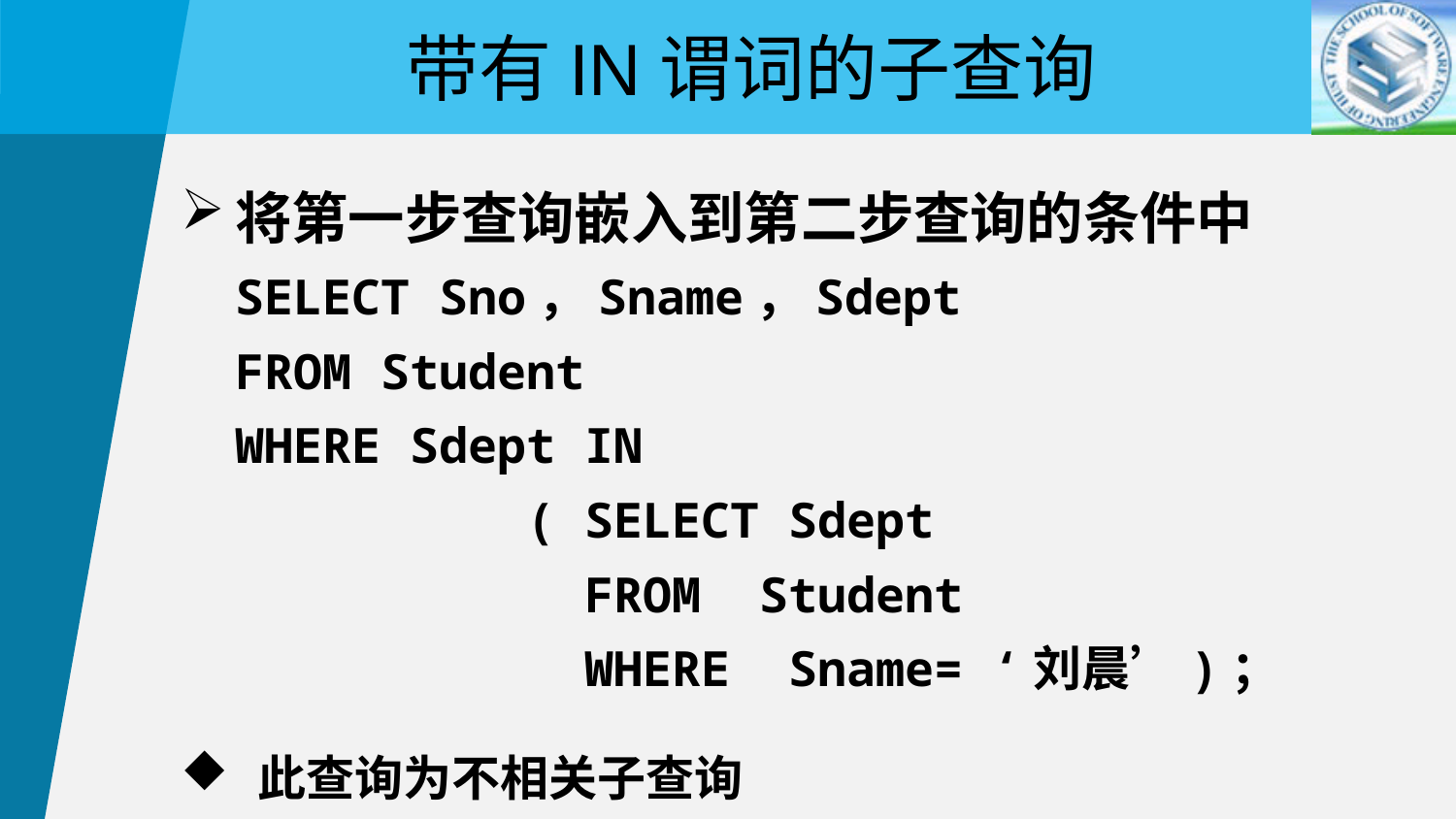

带有IN谓词的子查询
将第一步查询嵌入到第二步查询的条件中
	SELECT Sno，Sname，Sdept
	FROM Student
	WHERE Sdept IN
			( SELECT Sdept
		 	  FROM  Student
		 	  WHERE  Sname= ‘刘晨’)；
 此查询为不相关子查询